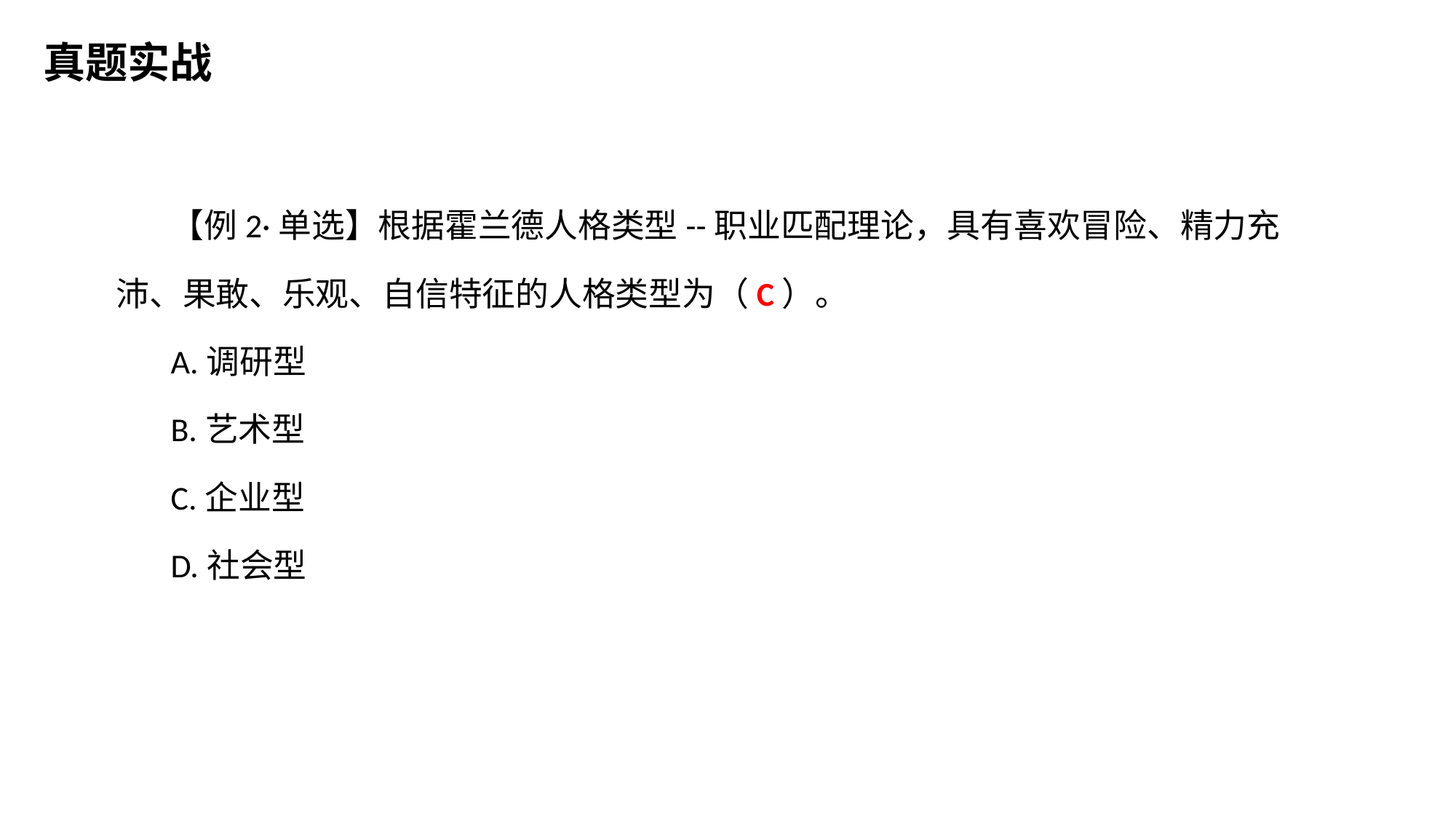

真题实战
【例2·单选】根据霍兰德人格类型--职业匹配理论，具有喜欢冒险、精力充沛、果敢、乐观、自信特征的人格类型为（C）。
A.调研型
B.艺术型
C.企业型
D.社会型